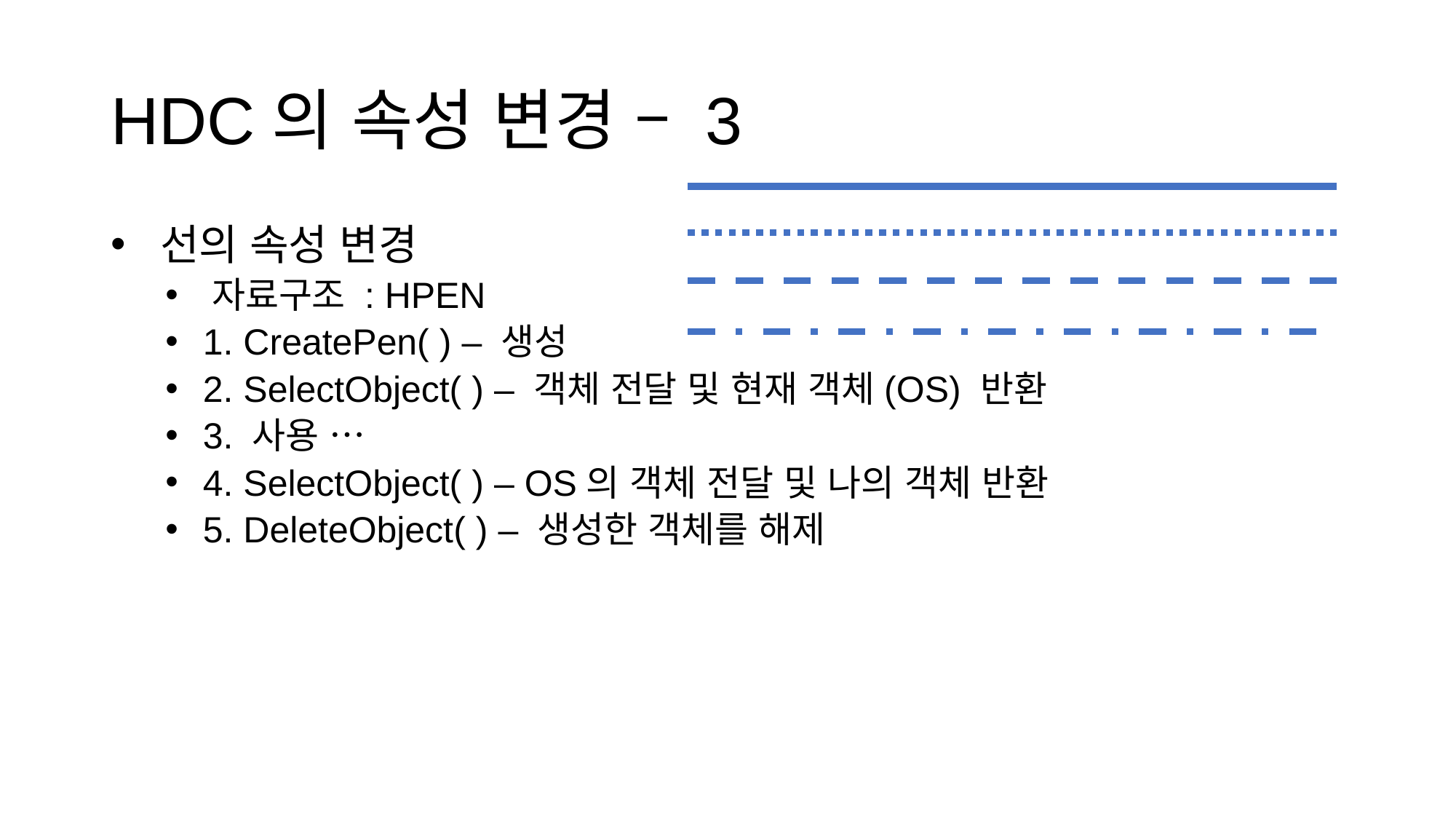

# HDC의 속성 변경 – 3
 선의 속성 변경
 자료구조 : HPEN
 1. CreatePen( ) – 생성
 2. SelectObject( ) – 객체 전달 및 현재 객체(OS) 반환
 3. 사용 …
 4. SelectObject( ) – OS의 객체 전달 및 나의 객체 반환
 5. DeleteObject( ) – 생성한 객체를 해제